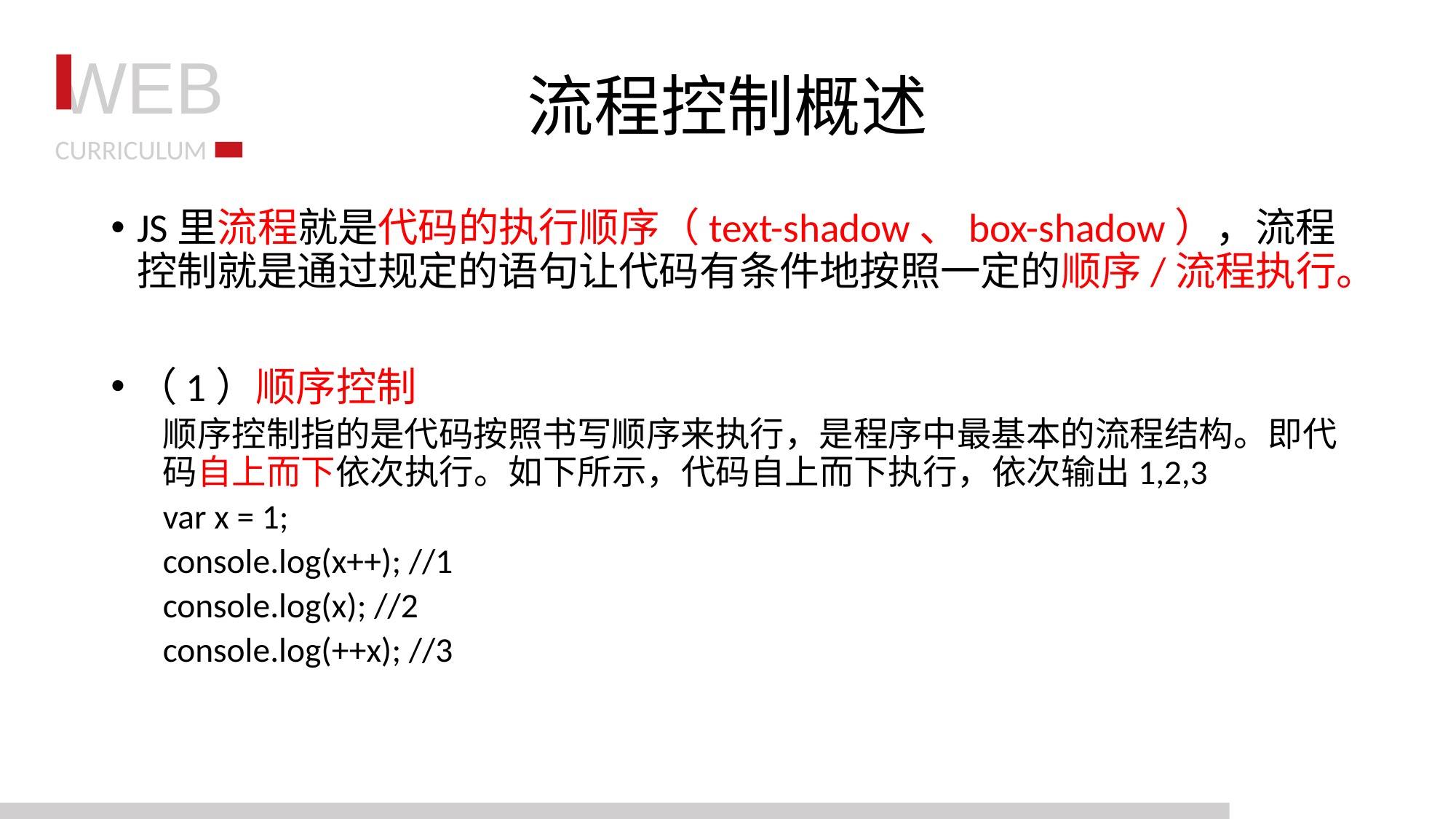

# 流程控制概述
JS里流程就是代码的执行顺序（text-shadow、box-shadow），流程控制就是通过规定的语句让代码有条件地按照一定的顺序/流程执行。

（1）顺序控制
顺序控制指的是代码按照书写顺序来执行，是程序中最基本的流程结构。即代码自上而下依次执行。如下所示，代码自上而下执行，依次输出1,2,3
var x = 1;
console.log(x++); //1
console.log(x); //2
console.log(++x); //3